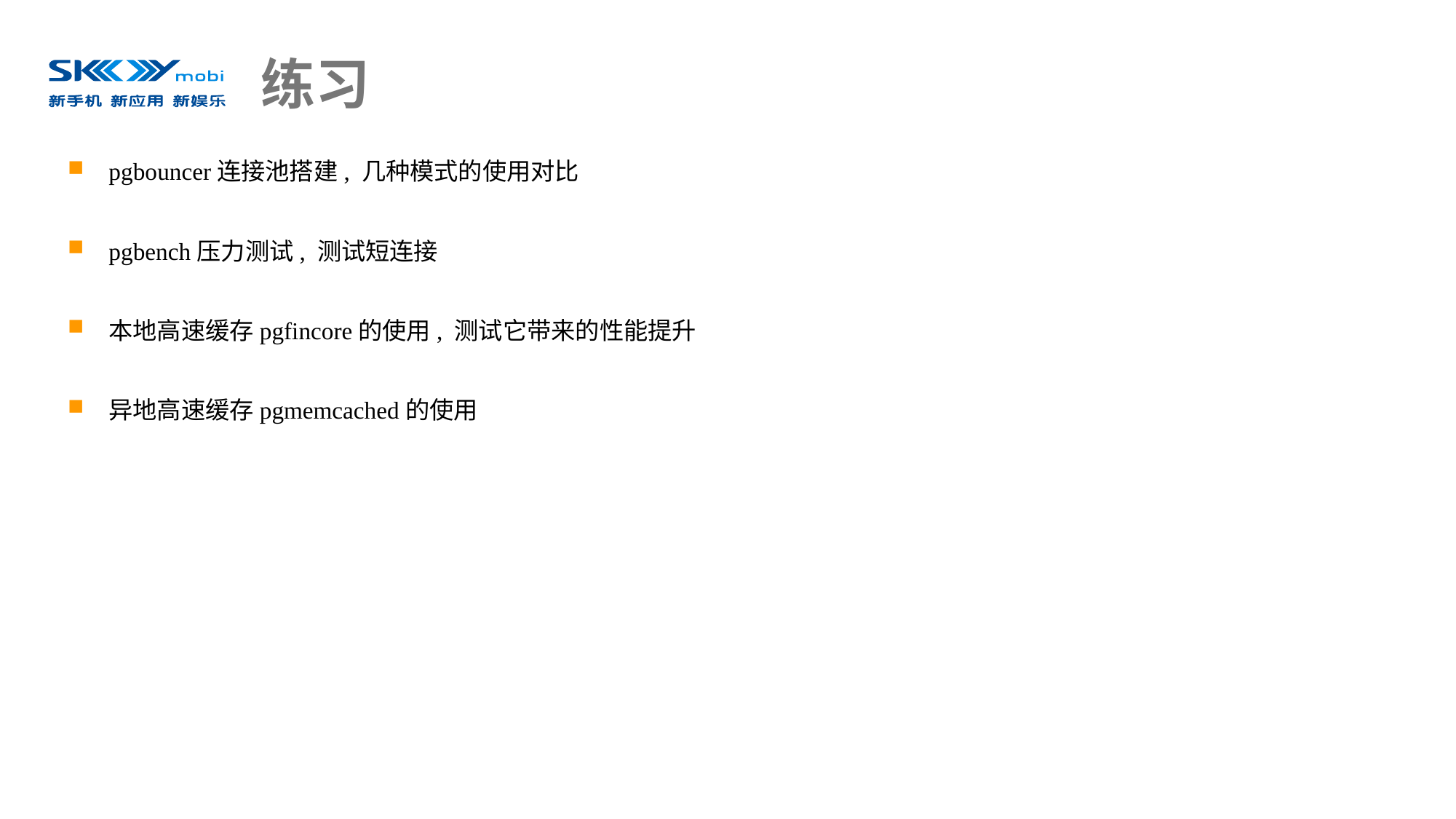

# 练习
pgbouncer连接池搭建, 几种模式的使用对比

pgbench压力测试, 测试短连接

本地高速缓存pgfincore的使用, 测试它带来的性能提升

异地高速缓存pgmemcached的使用